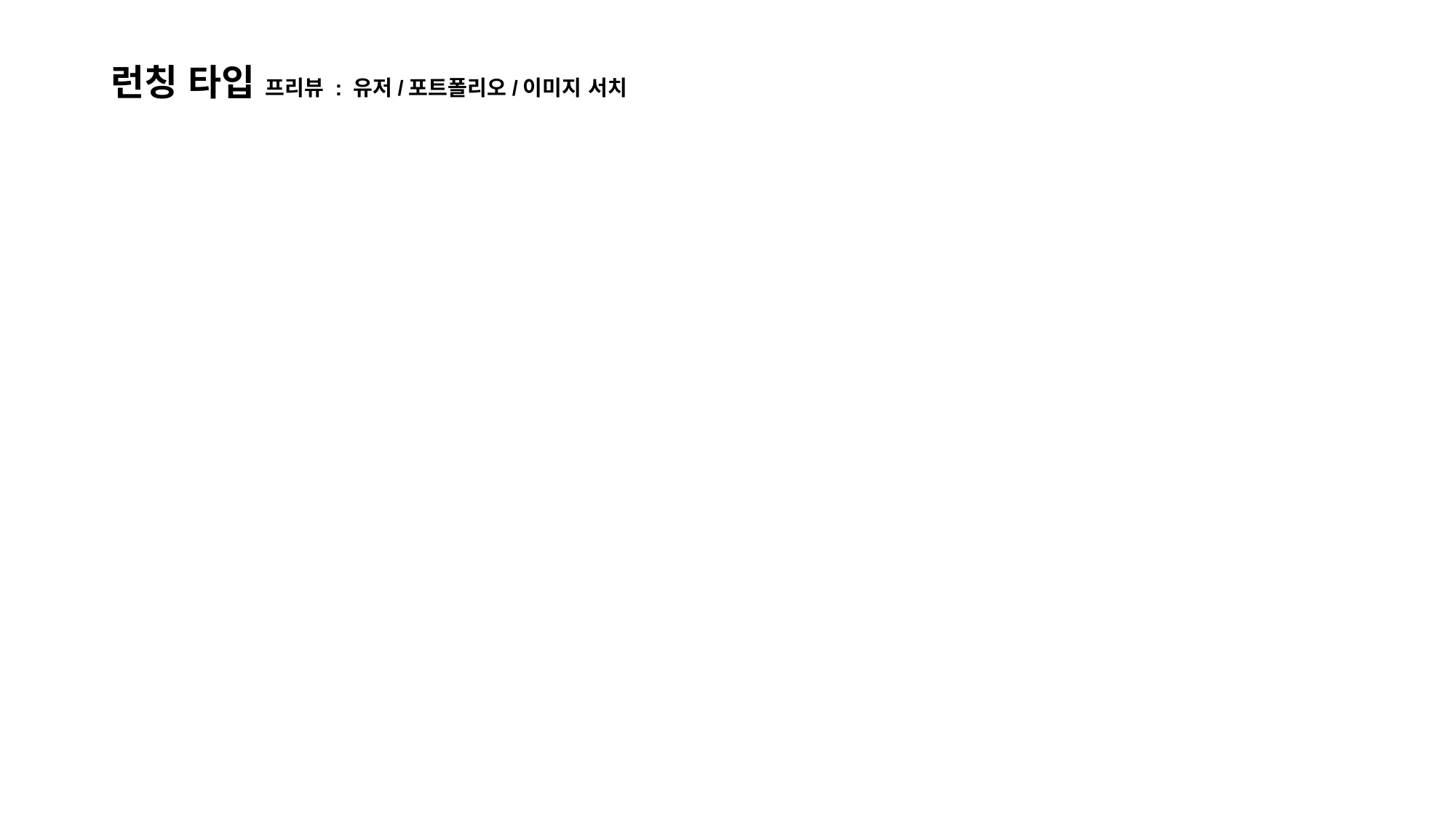

# 런칭 타입 프리뷰 : 유저/포트폴리오/이미지 서치